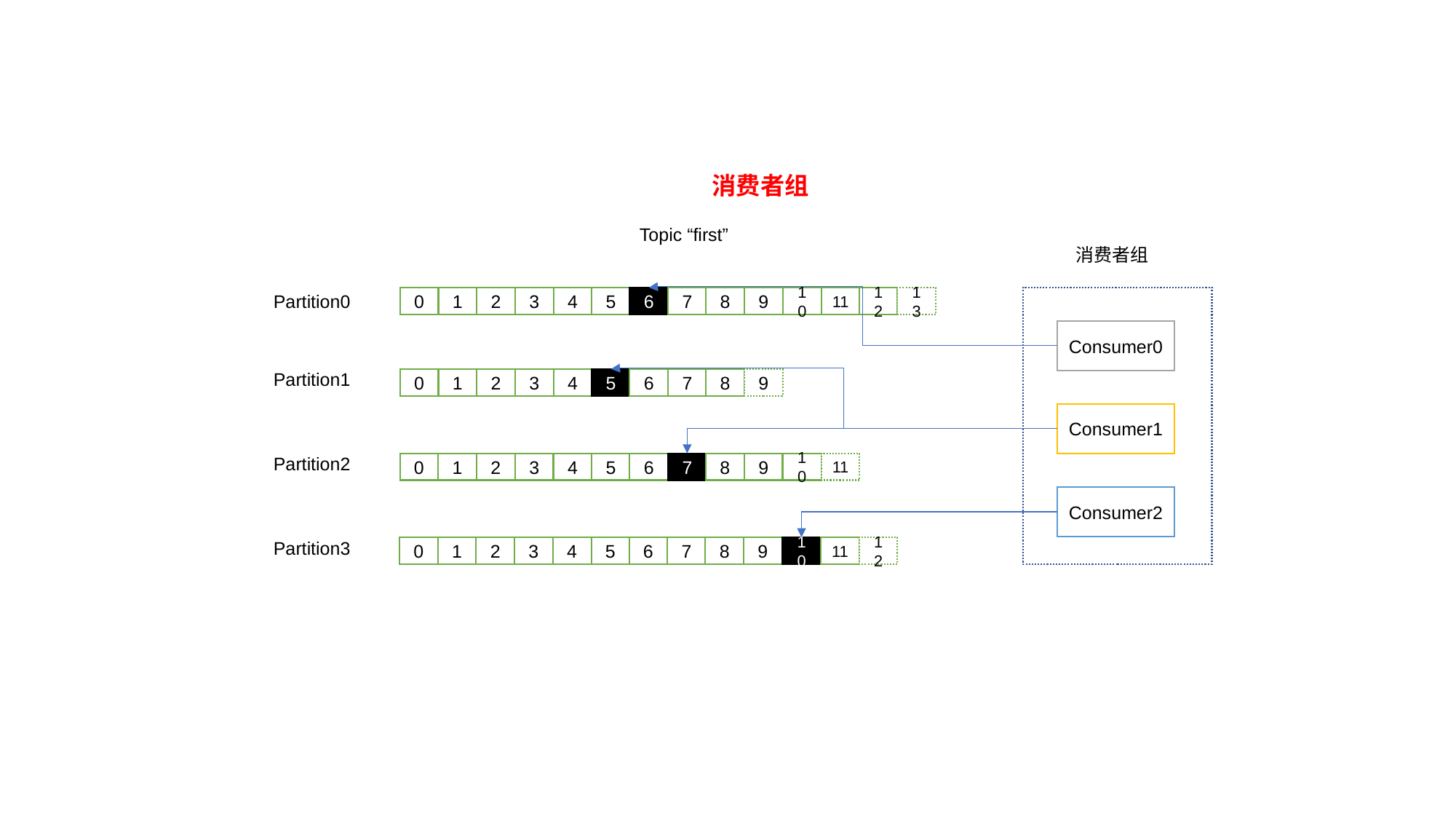

消费者组
Topic “first”
消费者组
Partition0
0
1
2
3
4
5
6
7
8
9
10
11

12
13
Consumer0
Partition1
0
1
2
3
4
5
6
7
8
9
Consumer1
Partition2
0
1
2
3
4
5
6
7
8
9
10
11
Consumer2
Partition3
0
1
2
3
4
5
6
7
8
9
10
11
12